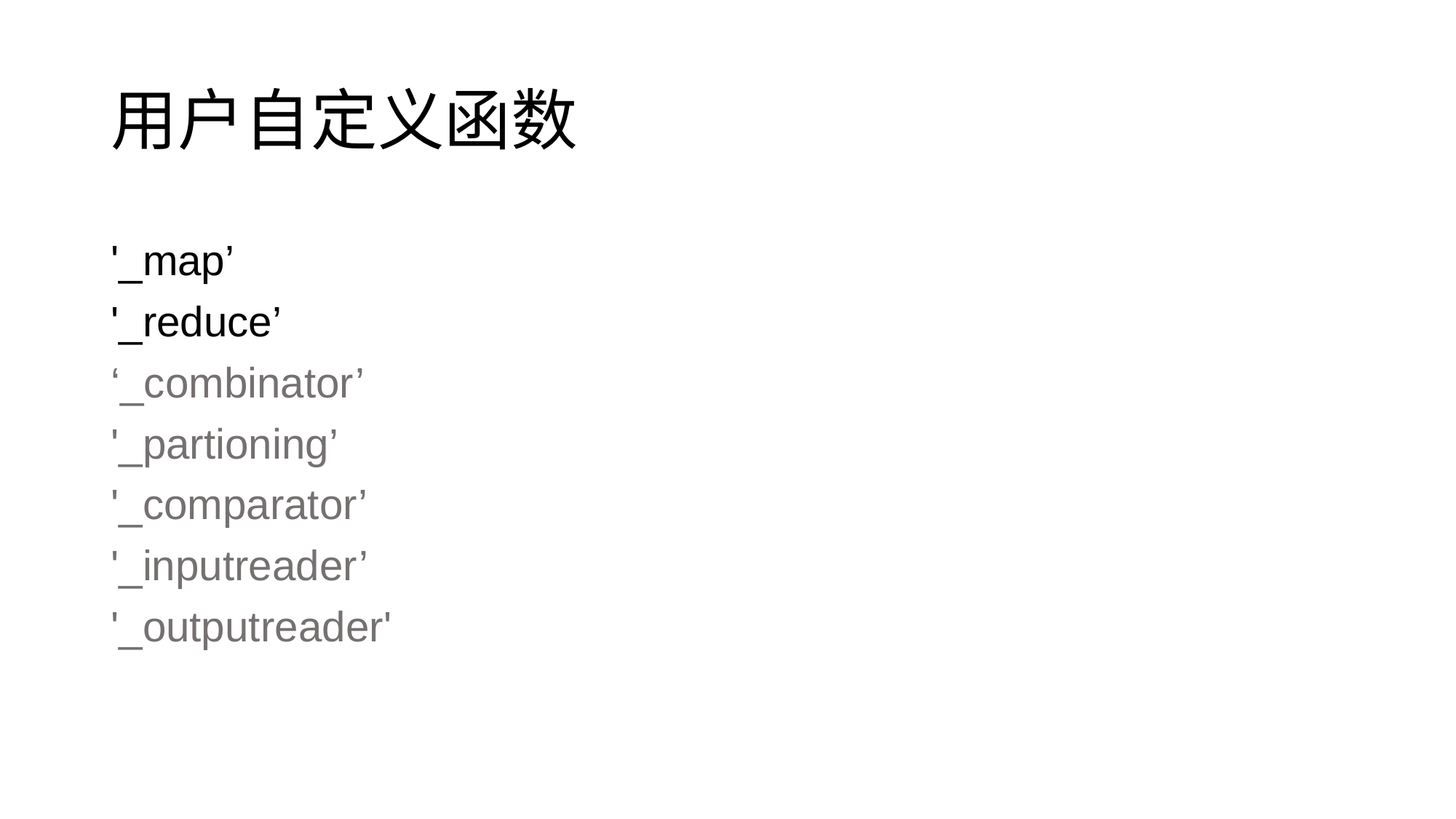

# 用户自定义函数
'_map’
'_reduce’
‘_combinator’
'_partioning’
'_comparator’
'_inputreader’
'_outputreader'